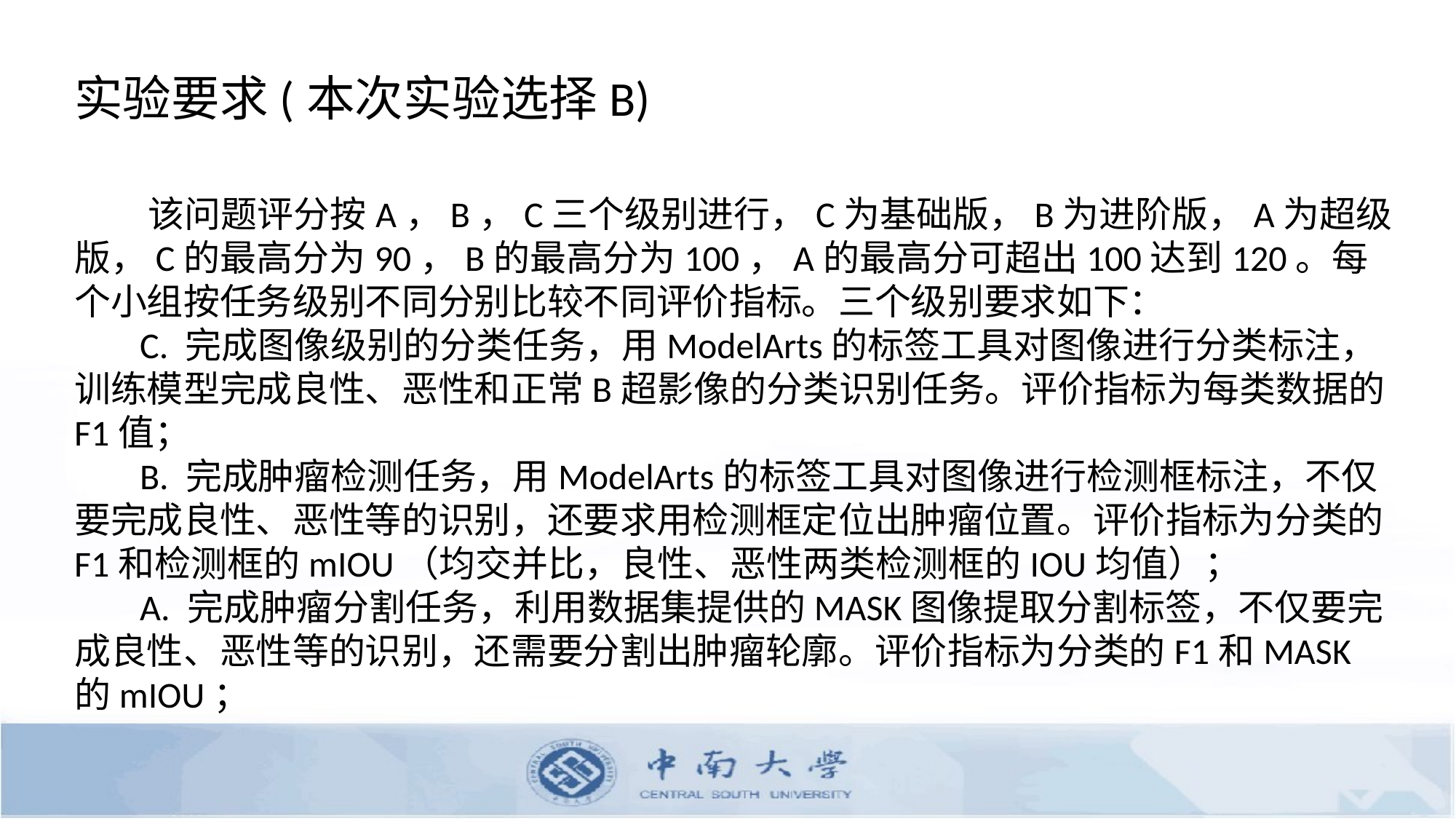

实验要求(本次实验选择B)

        该问题评分按A，B，C三个级别进行，C为基础版，B为进阶版，A为超级版，C的最高分为90，B的最高分为100，A的最高分可超出100达到120。每个小组按任务级别不同分别比较不同评价指标。三个级别要求如下：
        C. 完成图像级别的分类任务，用ModelArts的标签工具对图像进行分类标注，训练模型完成良性、恶性和正常B超影像的分类识别任务。评价指标为每类数据的F1值；
        B. 完成肿瘤检测任务，用ModelArts的标签工具对图像进行检测框标注，不仅要完成良性、恶性等的识别，还要求用检测框定位出肿瘤位置。评价指标为分类的F1和检测框的mIOU（均交并比，良性、恶性两类检测框的IOU均值）；
        A. 完成肿瘤分割任务，利用数据集提供的MASK图像提取分割标签，不仅要完成良性、恶性等的识别，还需要分割出肿瘤轮廓。评价指标为分类的F1和MASK的mIOU；